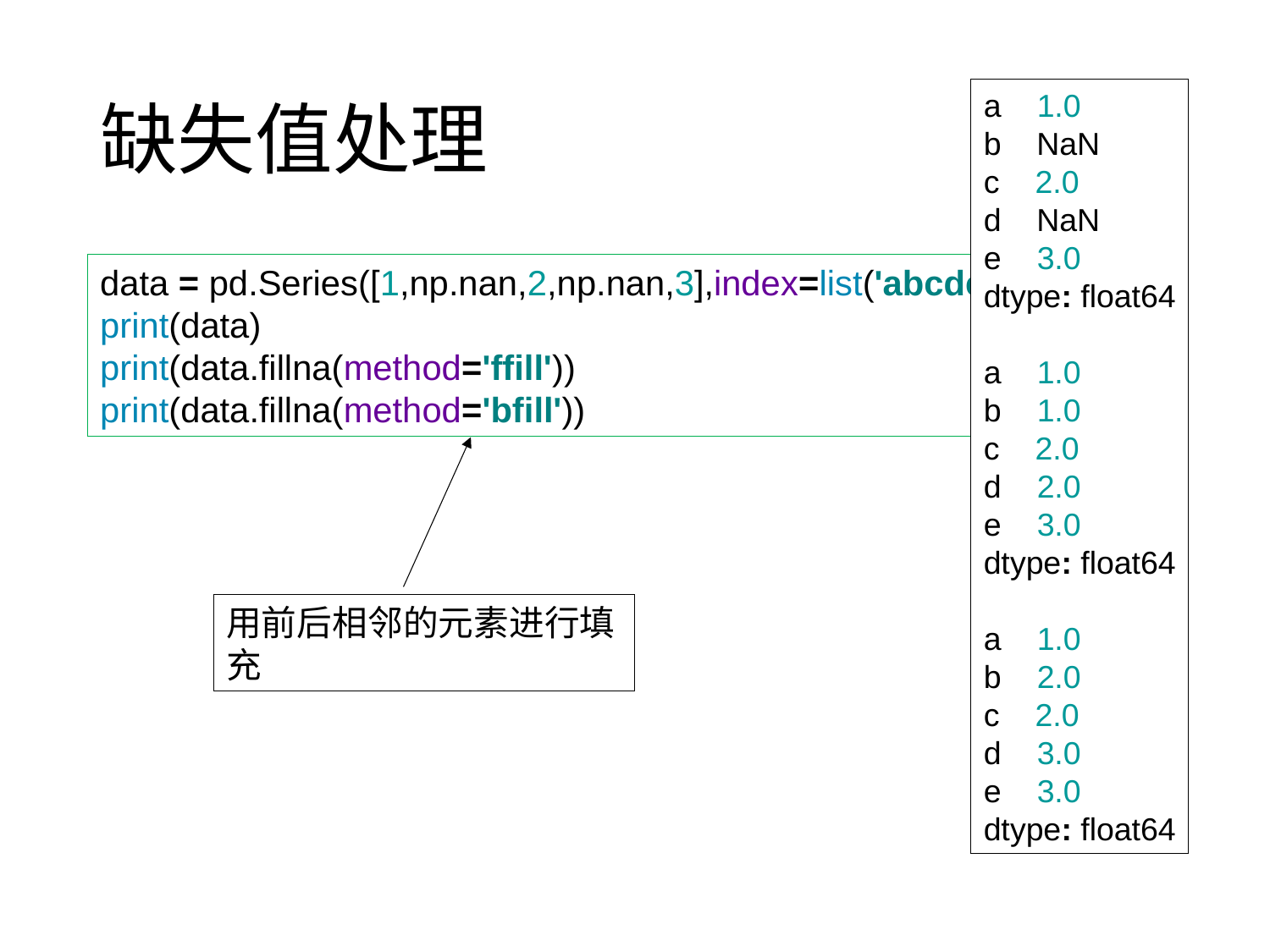

# 缺失值处理
a    1.0
b    NaN
c    2.0
d    NaN
e    3.0
dtype: float64
a    1.0
b    1.0
c    2.0
d    2.0
e    3.0
dtype: float64
a    1.0
b    2.0
c    2.0
d    3.0
e    3.0
dtype: float64
data = pd.Series([1,np.nan,2,np.nan,3],index=list('abcde'))
print(data)
print(data.fillna(method='ffill'))
print(data.fillna(method='bfill'))

用前后相邻的元素进行填充
50